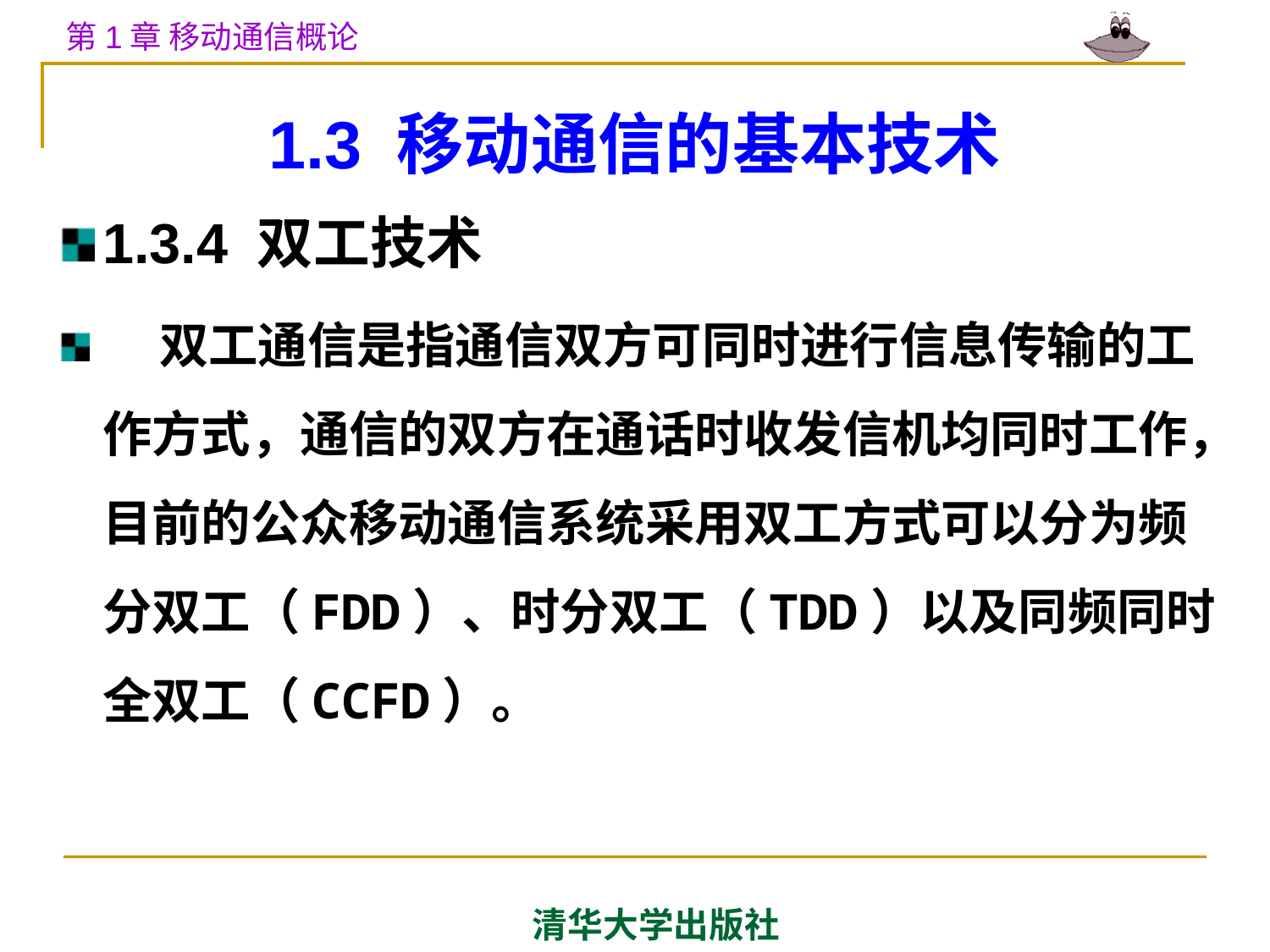

# 1.3 移动通信的基本技术
1.3.4 双工技术
    双工通信是指通信双方可同时进行信息传输的工作方式，通信的双方在通话时收发信机均同时工作，目前的公众移动通信系统采用双工方式可以分为频分双工（FDD）、时分双工（TDD）以及同频同时全双工（CCFD）。